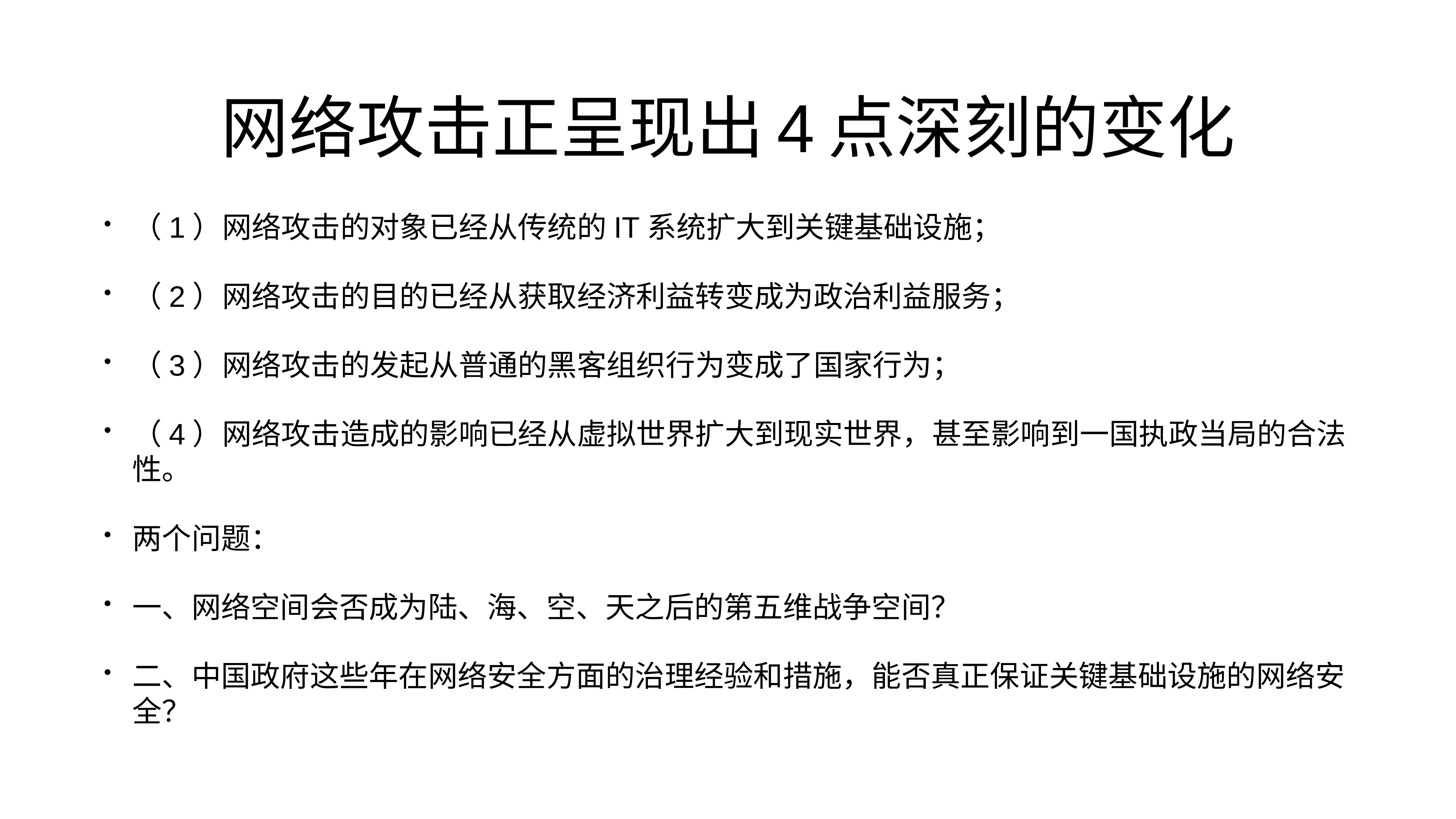

# 网络攻击正呈现出4点深刻的变化
（1）网络攻击的对象已经从传统的IT系统扩大到关键基础设施；
（2）网络攻击的目的已经从获取经济利益转变成为政治利益服务；
（3）网络攻击的发起从普通的黑客组织行为变成了国家行为；
（4）网络攻击造成的影响已经从虚拟世界扩大到现实世界，甚至影响到一国执政当局的合法性。
两个问题：
一、网络空间会否成为陆、海、空、天之后的第五维战争空间？
二、中国政府这些年在网络安全方面的治理经验和措施，能否真正保证关键基础设施的网络安全？